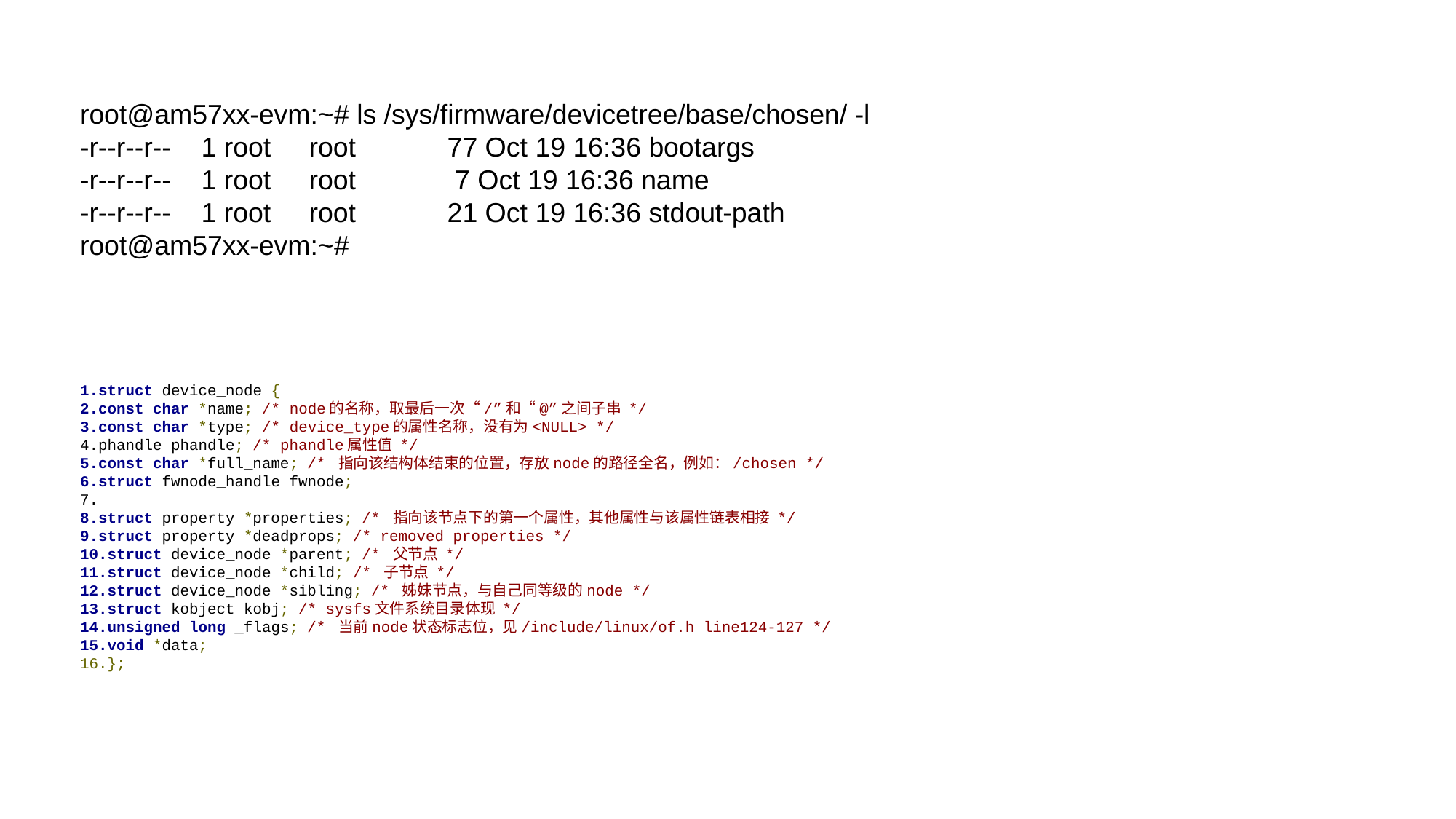

root@am57xx-evm:~# ls /sys/firmware/devicetree/base/chosen/ -l
-r--r--r--    1 root     root            77 Oct 19 16:36 bootargs
-r--r--r--    1 root     root             7 Oct 19 16:36 name
-r--r--r--    1 root     root            21 Oct 19 16:36 stdout-path
root@am57xx-evm:~#
struct device_node {
const char *name; /* node的名称，取最后一次“/”和“@”之间子串 */
const char *type; /* device_type的属性名称，没有为<NULL> */
phandle phandle; /* phandle属性值 */
const char *full_name; /* 指向该结构体结束的位置，存放node的路径全名，例如：/chosen */
struct fwnode_handle fwnode;

struct property *properties; /* 指向该节点下的第一个属性，其他属性与该属性链表相接 */
struct property *deadprops; /* removed properties */
struct device_node *parent; /* 父节点 */
struct device_node *child; /* 子节点 */
struct device_node *sibling; /* 姊妹节点，与自己同等级的node */
struct kobject kobj; /* sysfs文件系统目录体现 */
unsigned long _flags; /* 当前node状态标志位，见/include/linux/of.h line124-127 */
void *data;
};